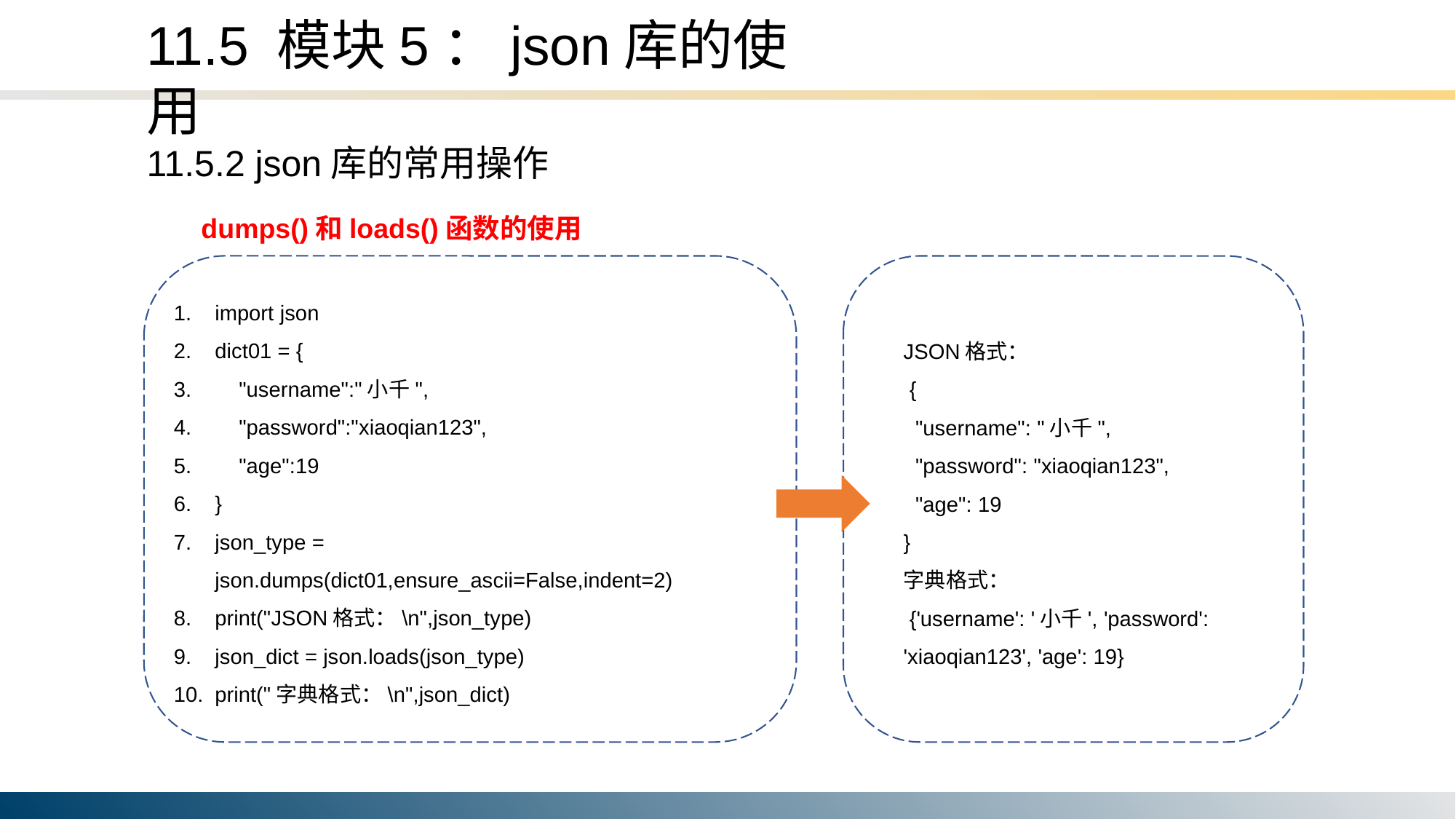

11.5 模块5：json库的使用
11.5.2 json库的常用操作
dumps()和loads()函数的使用

import json
dict01 = {
    "username":"小千",
    "password":"xiaoqian123",
    "age":19
}
json_type = json.dumps(dict01,ensure_ascii=False,indent=2)
print("JSON格式：\n",json_type)
json_dict = json.loads(json_type)
print("字典格式：\n",json_dict)
JSON格式：
 {
  "username": "小千",
  "password": "xiaoqian123",
  "age": 19
}
字典格式：
 {'username': '小千', 'password': 'xiaoqian123', 'age': 19}